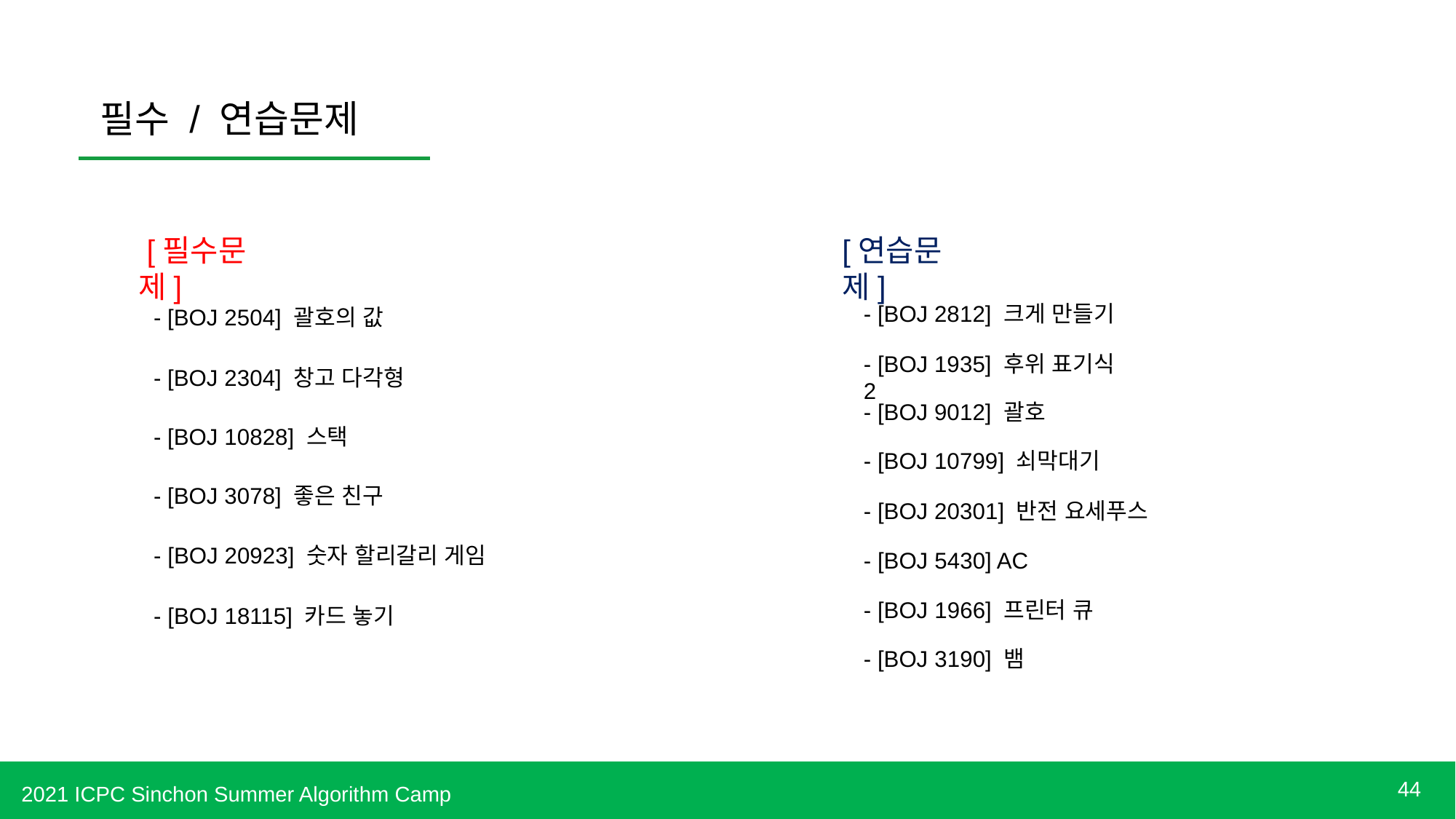

필수 / 연습문제
 [필수문제]
[연습문제]
- [BOJ 2812] 크게 만들기
- [BOJ 2504] 괄호의 값
- [BOJ 1935] 후위 표기식2
- [BOJ 2304] 창고 다각형
- [BOJ 9012] 괄호
- [BOJ 10828] 스택
- [BOJ 10799] 쇠막대기
- [BOJ 3078] 좋은 친구
- [BOJ 20301] 반전 요세푸스
- [BOJ 20923] 숫자 할리갈리 게임
- [BOJ 5430] AC
- [BOJ 1966] 프린터 큐
- [BOJ 18115] 카드 놓기
- [BOJ 3190] 뱀

44
2021 ICPC Sinchon Summer Algorithm Camp